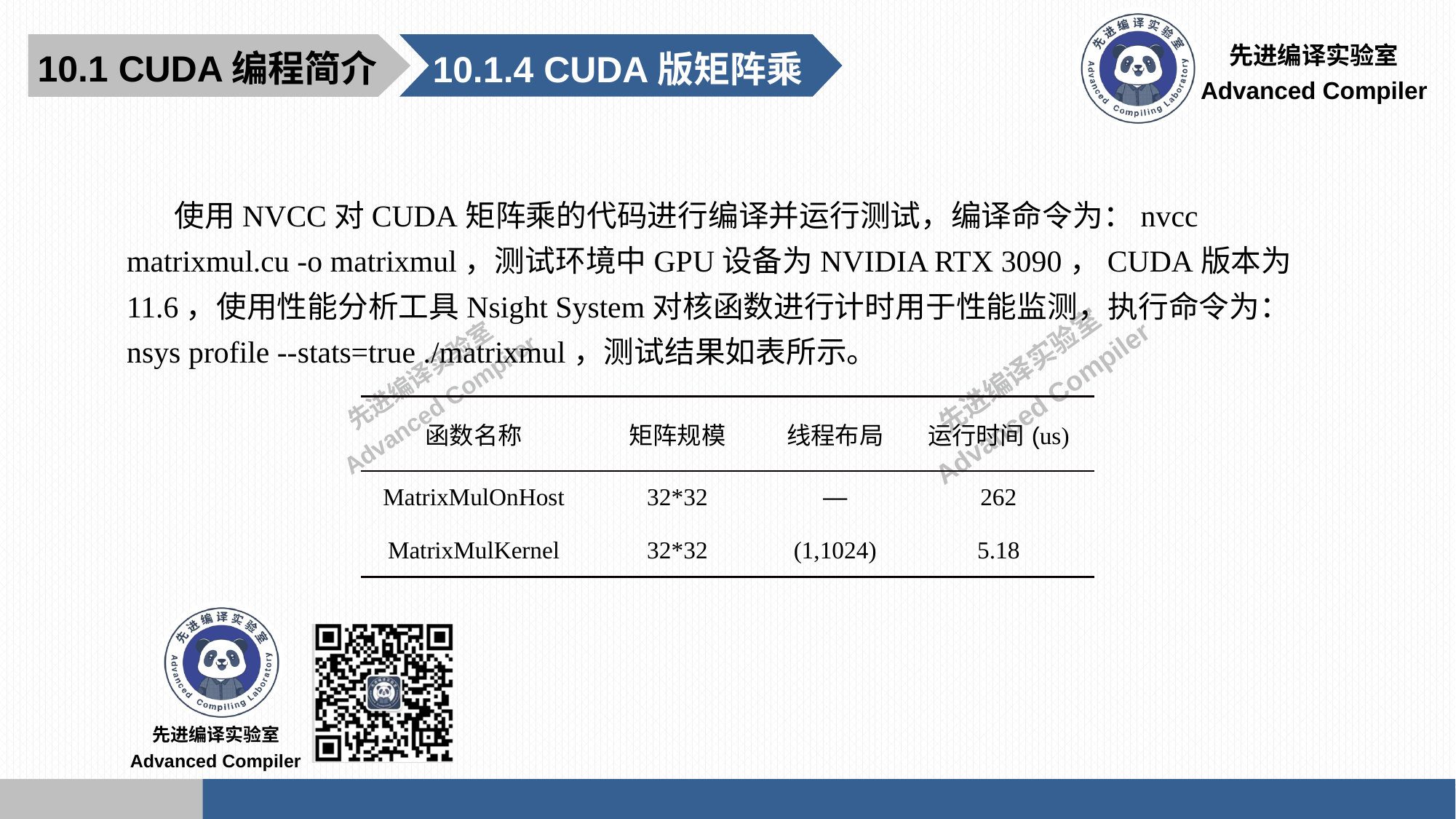

10.1 CUDA编程简介
10.1.4 CUDA版矩阵乘

      使用NVCC对CUDA矩阵乘的代码进行编译并运行测试，编译命令为：nvcc matrixmul.cu -o matrixmul，测试环境中GPU设备为NVIDIA RTX 3090，CUDA版本为11.6，使用性能分析工具Nsight System对核函数进行计时用于性能监测，执行命令为：nsys profile --stats=true ./matrixmul，测试结果如表所示。
| 函数名称 | 矩阵规模 | 线程布局 | 运行时间(us) |
| --- | --- | --- | --- |
| MatrixMulOnHost | 32\*32 | — | 262 |
| MatrixMulKernel | 32\*32 | (1,1024) | 5.18 |